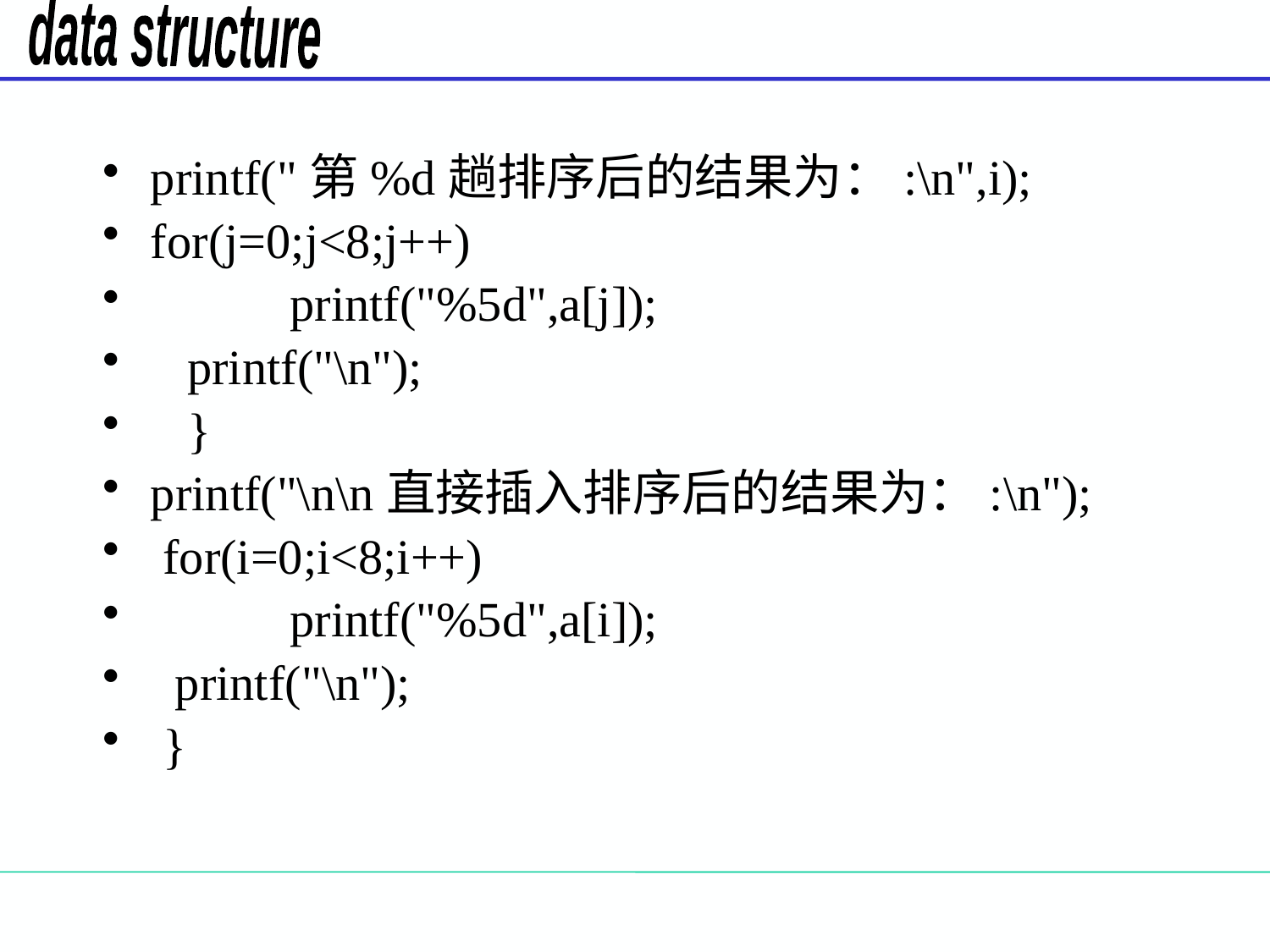

#
printf("第%d趟排序后的结果为：:\n",i);
for(j=0;j<8;j++)
	 printf("%5d",a[j]);
   printf("\n");
   }
printf("\n\n直接插入排序后的结果为：:\n");
 for(i=0;i<8;i++)
	 printf("%5d",a[i]);
  printf("\n");
 }